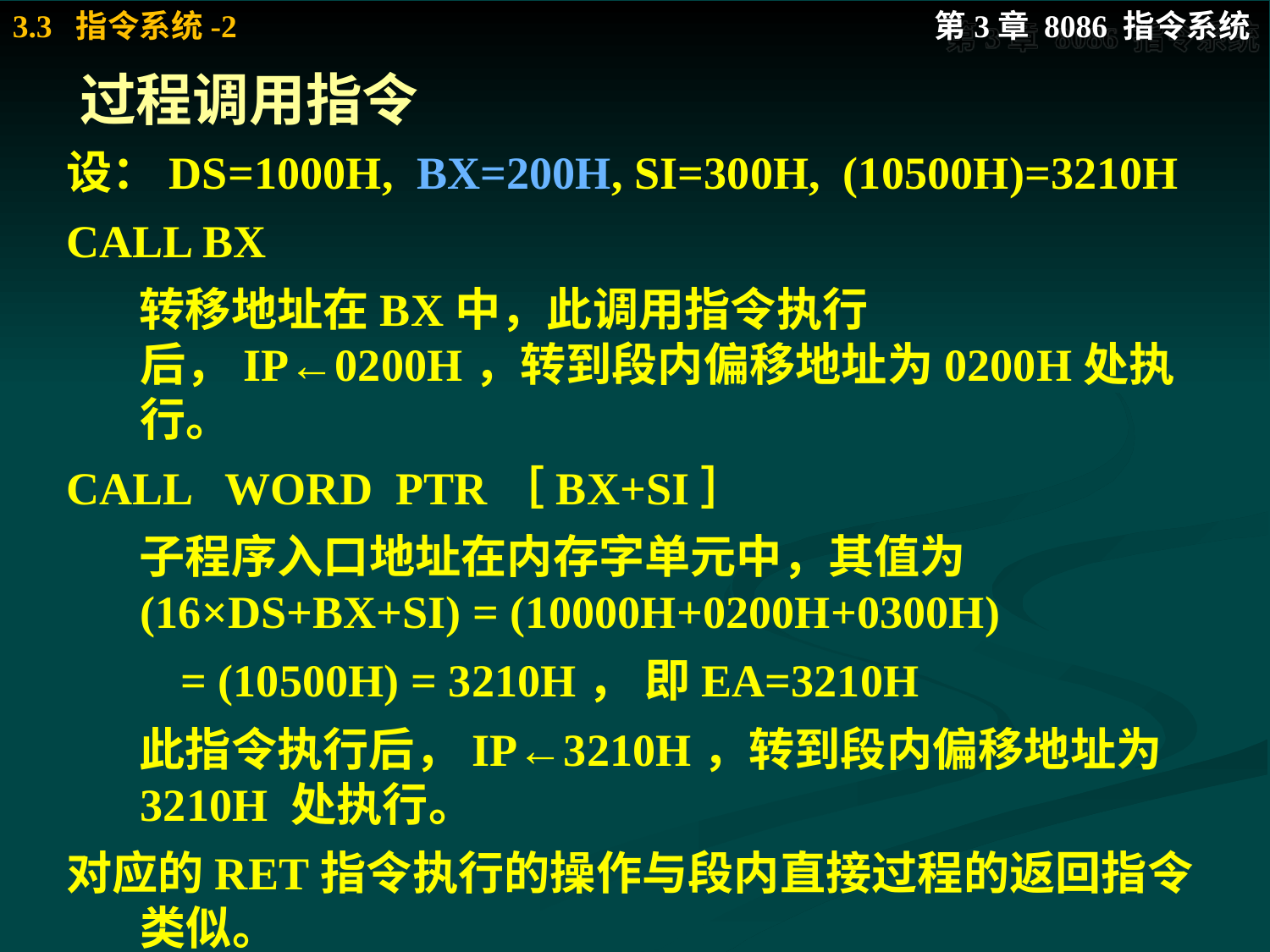

# 过程调用指令
设：DS=1000H,  BX=200H, SI=300H,  (10500H)=3210H
CALL BX
      转移地址在BX中，此调用指令执行后，IP←0200H，转到段内偏移地址为0200H处执行。
CALL   WORD  PTR［BX+SI］
      子程序入口地址在内存字单元中，其值为 (16×DS+BX+SI) = (10000H+0200H+0300H)
          = (10500H) = 3210H， 即EA=3210H
      此指令执行后，IP←3210H，转到段内偏移地址为3210H 处执行。
对应的RET指令执行的操作与段内直接过程的返回指令类似。